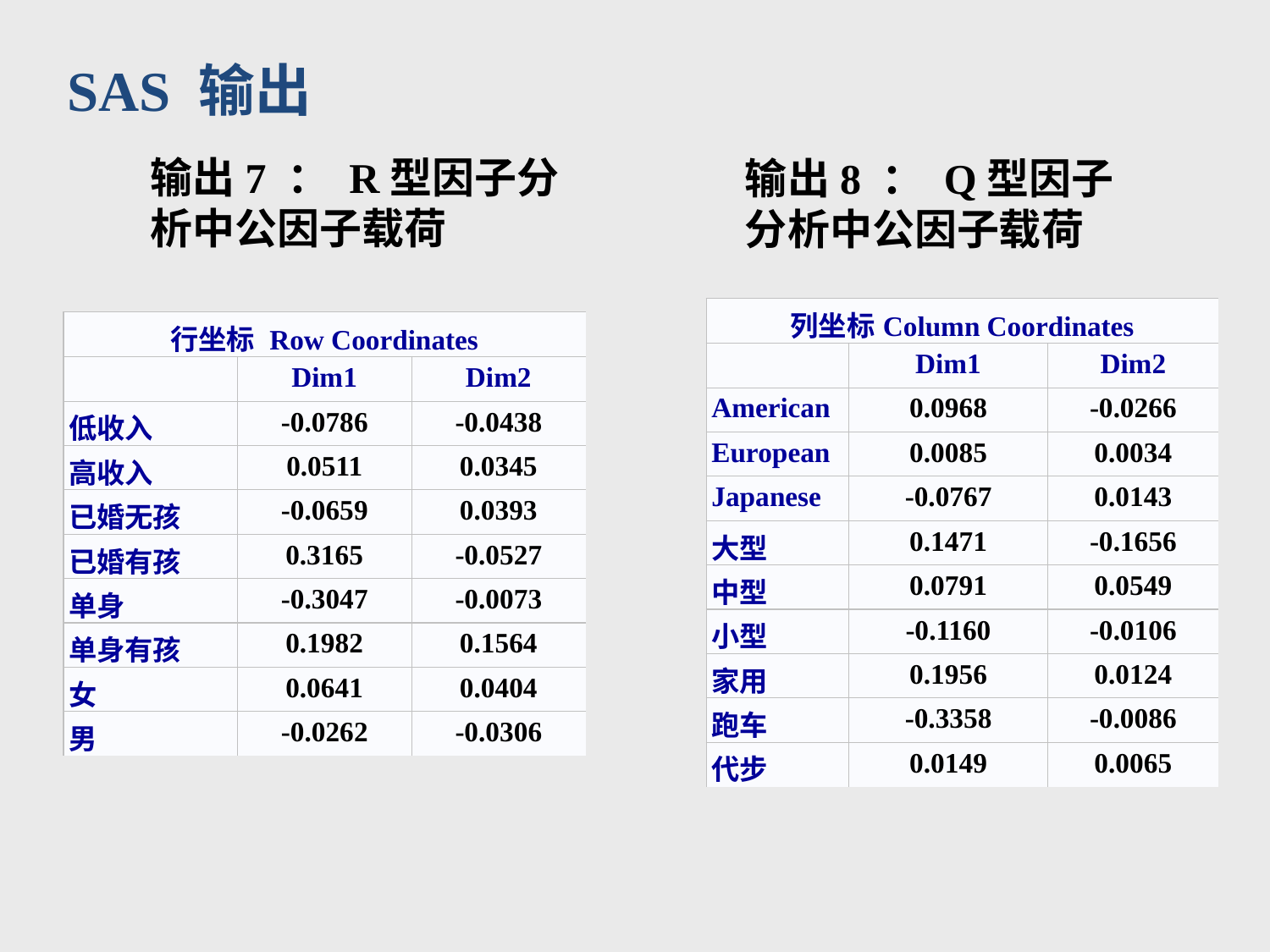

SAS 输出
输出7 ： R型因子分析中公因子载荷
输出8 ： Q型因子分析中公因子载荷
| 列坐标Column Coordinates |  |  |
| --- | --- | --- |
|  | Dim1 | Dim2 |
| American | 0.0968 | -0.0266 |
| European | 0.0085 | 0.0034 |
| Japanese | -0.0767 | 0.0143 |
| 大型 | 0.1471 | -0.1656 |
| 中型 | 0.0791 | 0.0549 |
| 小型 | -0.1160 | -0.0106 |
| 家用 | 0.1956 | 0.0124 |
| 跑车 | -0.3358 | -0.0086 |
| 代步 | 0.0149 | 0.0065 |
| 行坐标 Row Coordinates |  |  |
| --- | --- | --- |
|  | Dim1 | Dim2 |
| 低收入 | -0.0786 | -0.0438 |
| 高收入 | 0.0511 | 0.0345 |
| 已婚无孩 | -0.0659 | 0.0393 |
| 已婚有孩 | 0.3165 | -0.0527 |
| 单身 | -0.3047 | -0.0073 |
| 单身有孩 | 0.1982 | 0.1564 |
| 女 | 0.0641 | 0.0404 |
| 男 | -0.0262 | -0.0306 |